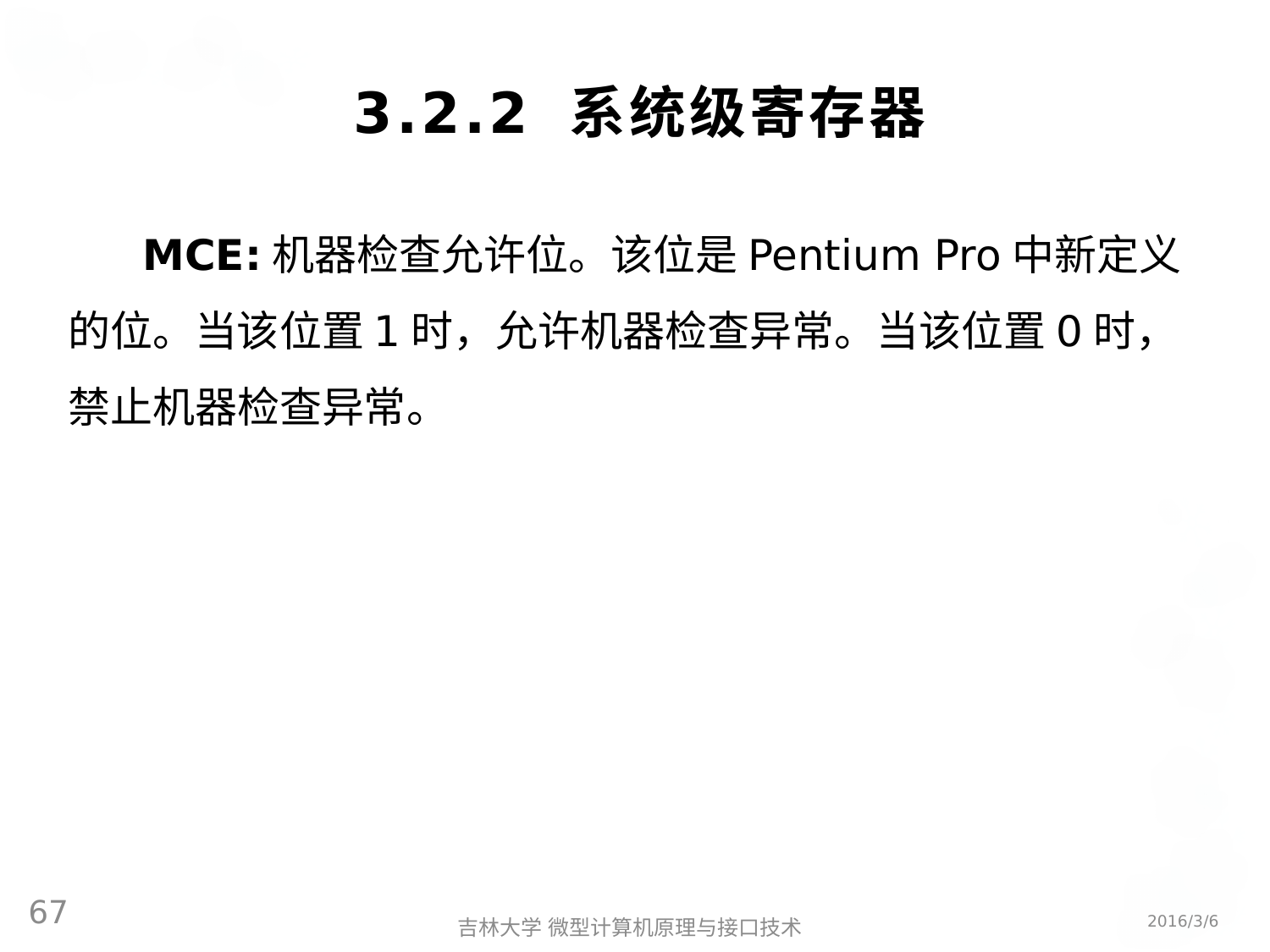

# 3.2.2 系统级寄存器
MCE:机器检查允许位。该位是Pentium Pro中新定义的位。当该位置1时，允许机器检查异常。当该位置0时，禁止机器检查异常。

67
2016/3/6
吉林大学 微型计算机原理与接口技术